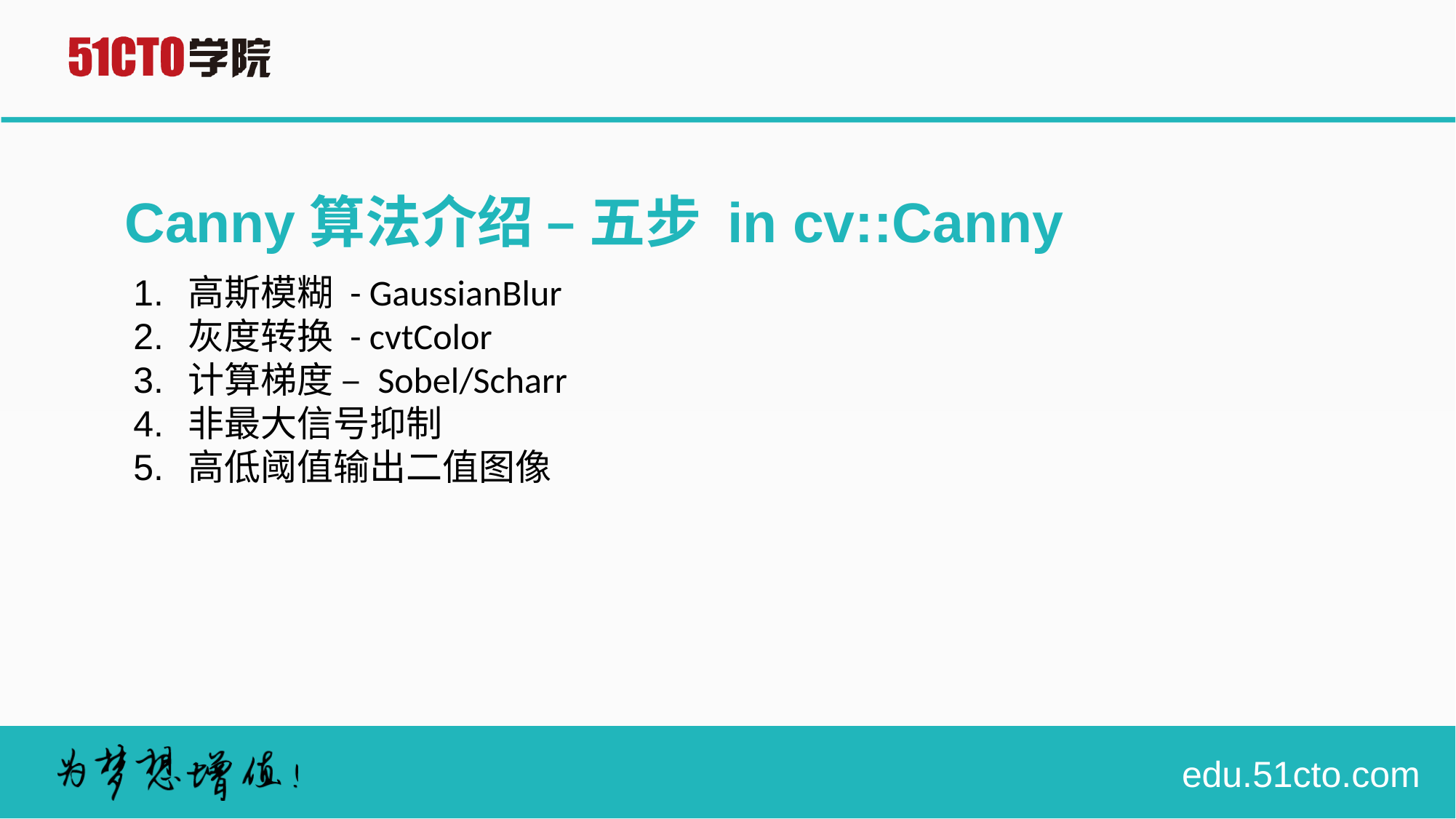

# Canny算法介绍 – 五步 in cv::Canny
高斯模糊 - GaussianBlur
灰度转换 - cvtColor
计算梯度 – Sobel/Scharr
非最大信号抑制
高低阈值输出二值图像